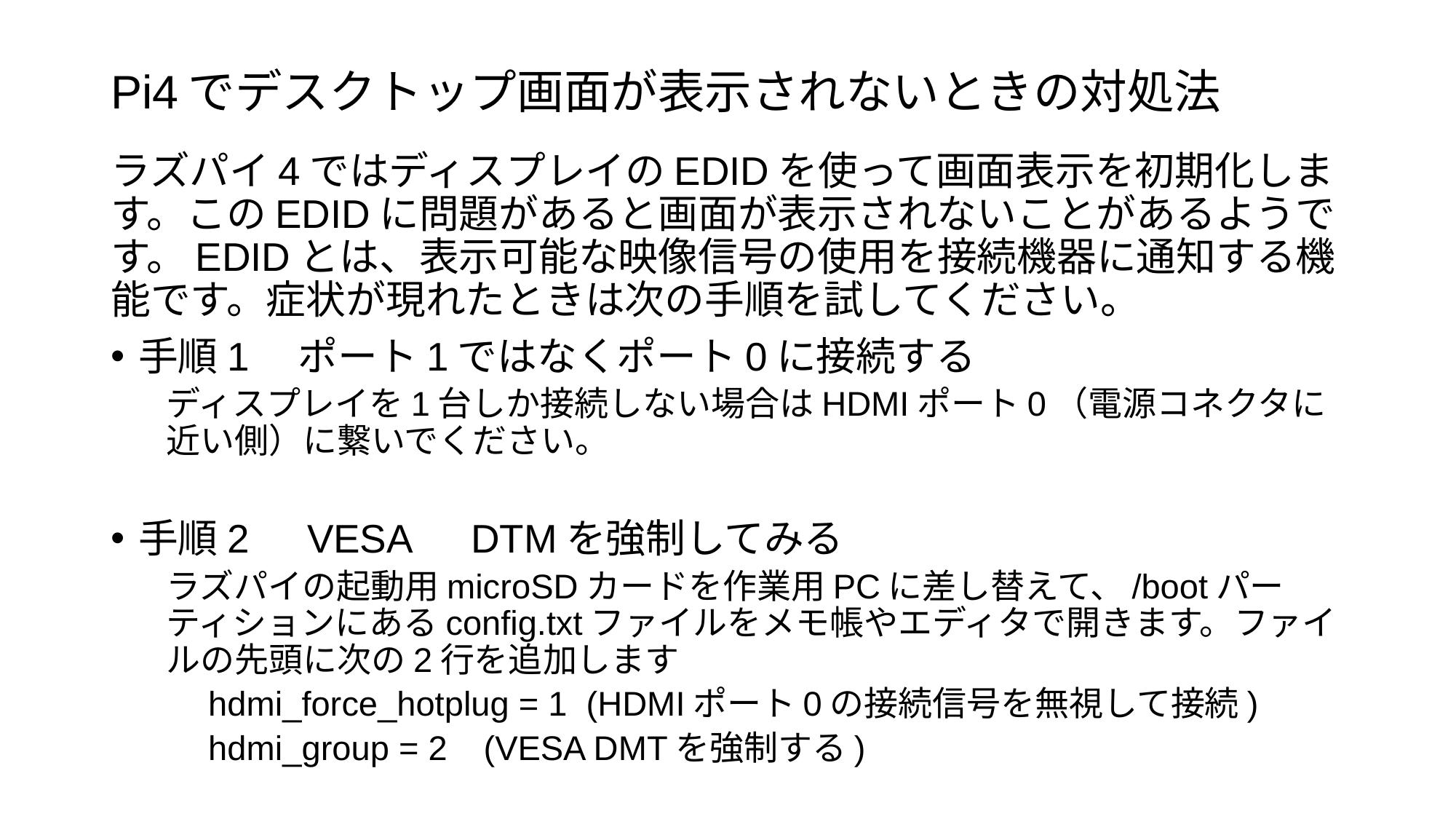

# Pi4でデスクトップ画面が表示されないときの対処法
ラズパイ4ではディスプレイのEDIDを使って画面表示を初期化します。このEDIDに問題があると画面が表示されないことがあるようです。EDIDとは、表示可能な映像信号の使用を接続機器に通知する機能です。症状が現れたときは次の手順を試してください。
手順1　ポート1ではなくポート0に接続する
ディスプレイを1台しか接続しない場合はHDMIポート0（電源コネクタに近い側）に繋いでください。

手順2　VESA　DTMを強制してみる
ラズパイの起動用microSDカードを作業用PCに差し替えて、/bootパーティションにあるconfig.txtファイルをメモ帳やエディタで開きます。ファイルの先頭に次の2行を追加します
　hdmi_force_hotplug = 1	 (HDMIポート0の接続信号を無視して接続)
　hdmi_group = 2		 (VESA DMTを強制する)